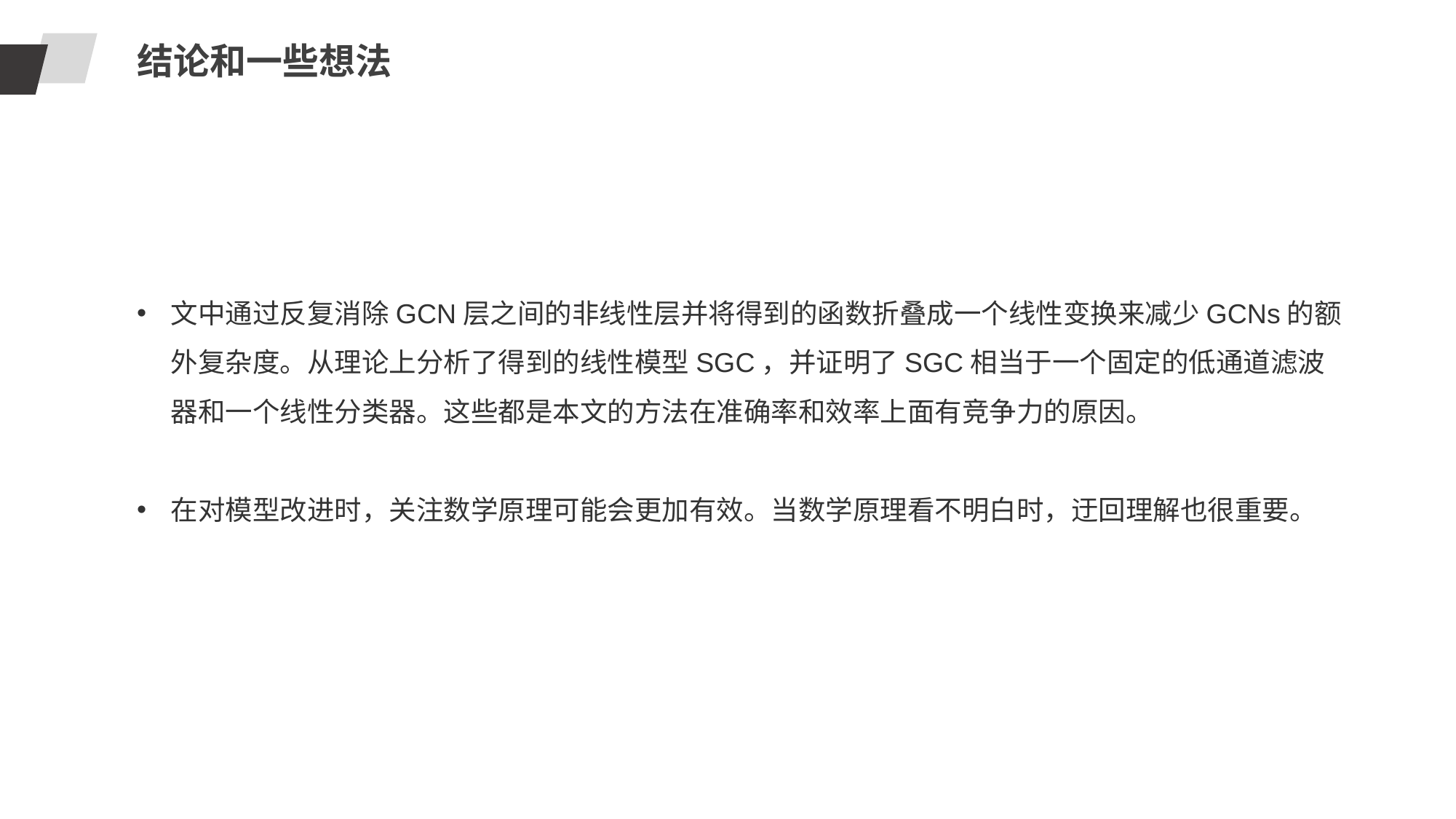

结论和一些想法
文中通过反复消除GCN层之间的非线性层并将得到的函数折叠成一个线性变换来减少GCNs的额外复杂度。从理论上分析了得到的线性模型SGC，并证明了SGC相当于一个固定的低通道滤波器和一个线性分类器。这些都是本文的方法在准确率和效率上面有竞争力的原因。

在对模型改进时，关注数学原理可能会更加有效。当数学原理看不明白时，迂回理解也很重要。